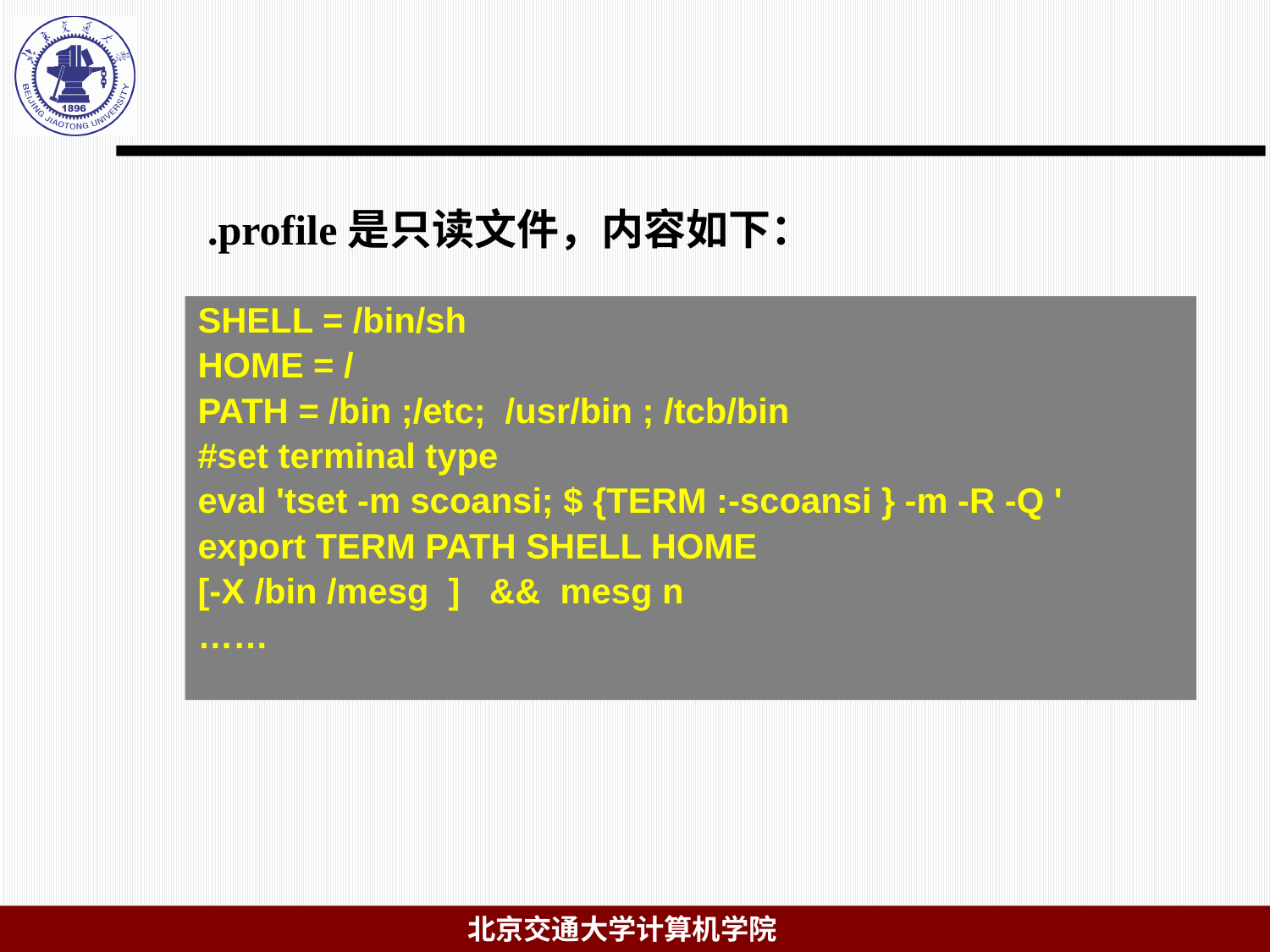

# .profile是只读文件，内容如下：
SHELL = /bin/sh
HOME = /
PATH = /bin ;/etc;  /usr/bin ; /tcb/bin
#set terminal type
eval 'tset -m scoansi; $ {TERM :-scoansi } -m -R -Q '
export TERM PATH SHELL HOME
[-X /bin /mesg  ]   &&  mesg n
……